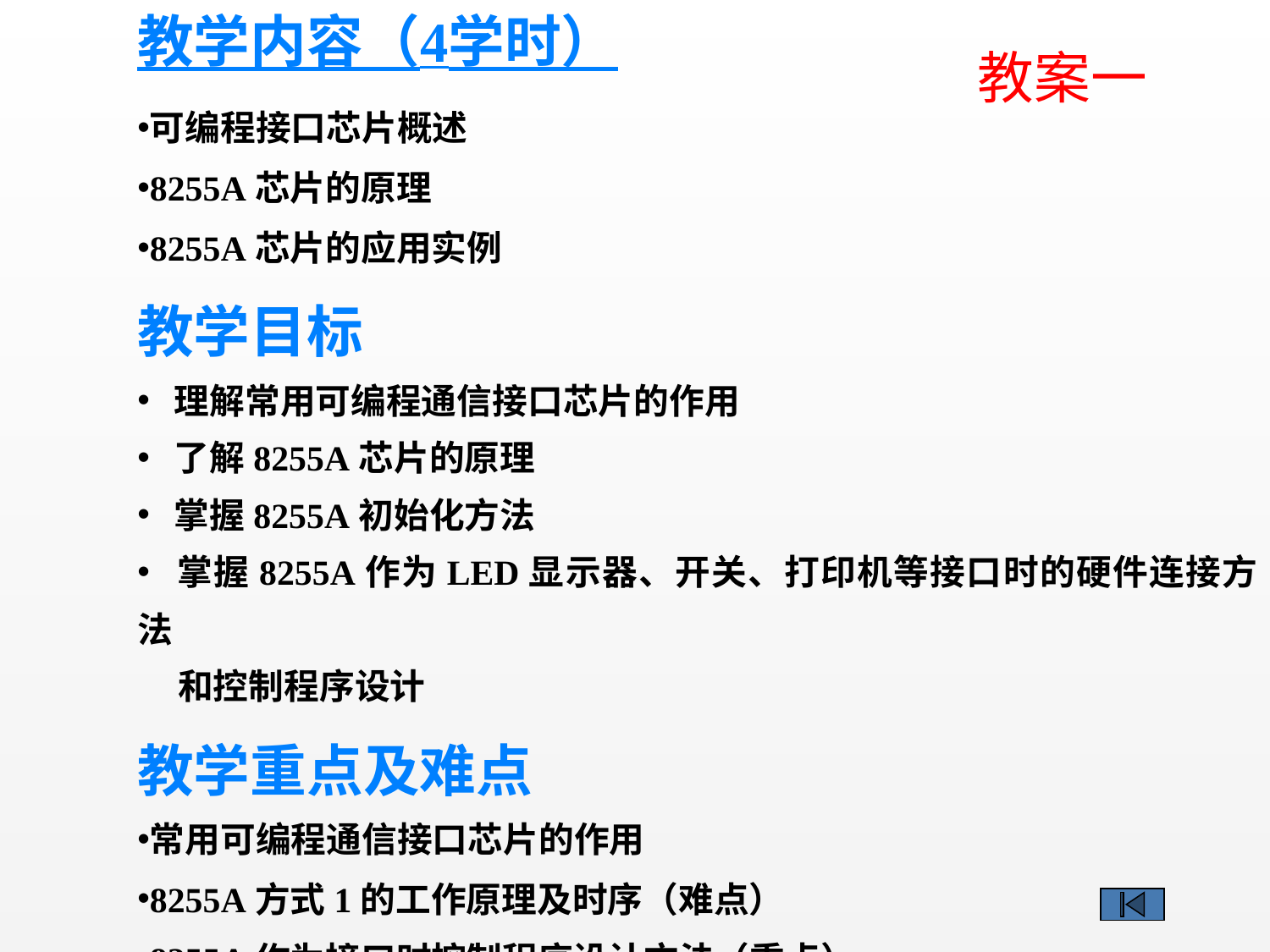

教学内容（4学时）
可编程接口芯片概述
8255A芯片的原理
8255A芯片的应用实例
教学目标
  理解常用可编程通信接口芯片的作用
  了解8255A芯片的原理
  掌握8255A初始化方法
  掌握8255A作为LED显示器、开关、打印机等接口时的硬件连接方法
    和控制程序设计
教学重点及难点
常用可编程通信接口芯片的作用
8255A方式1的工作原理及时序（难点）
8255A作为接口时控制程序设计方法（重点）
教案一